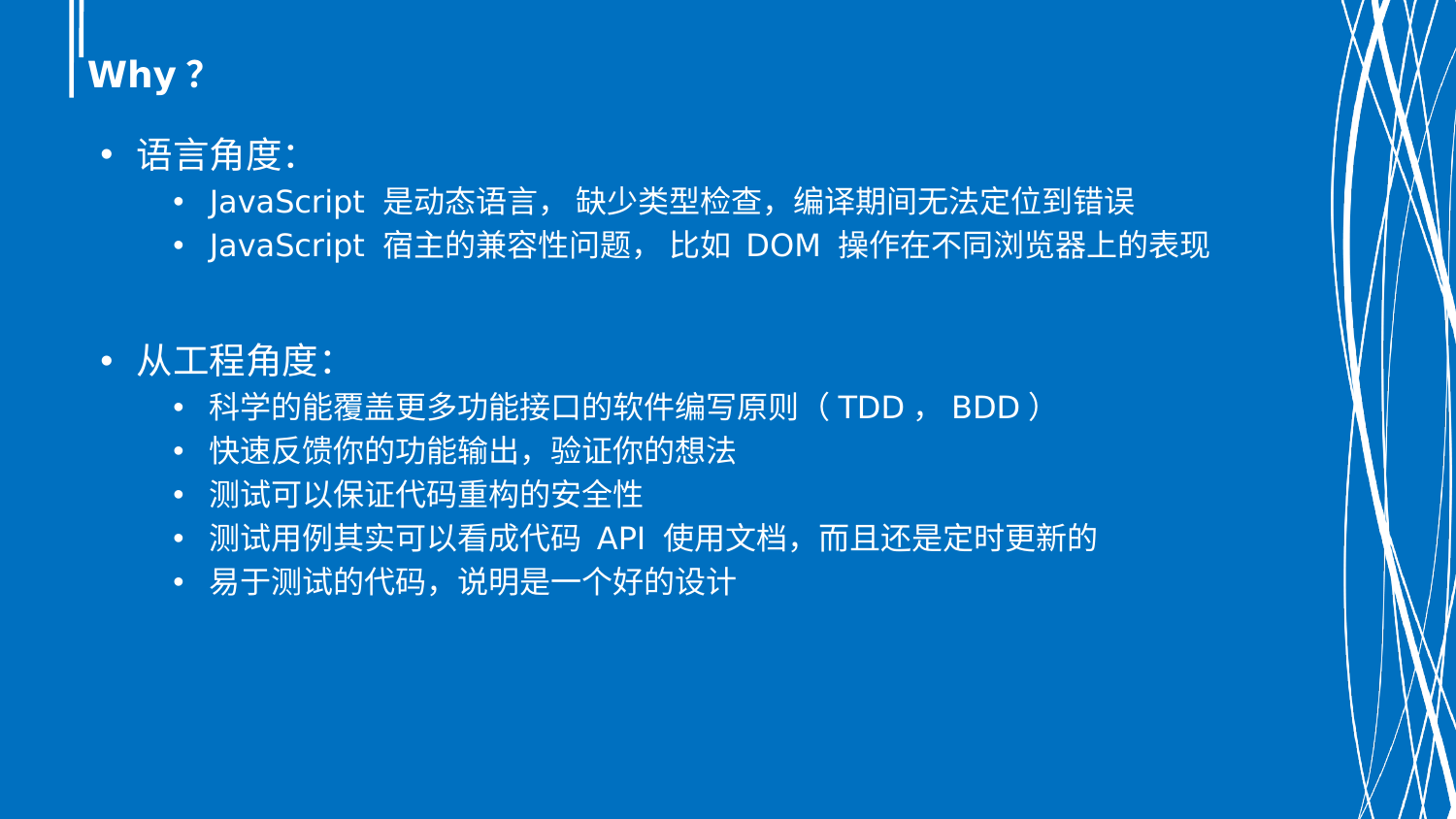

# Why？
语言角度：
JavaScript 是动态语言， 缺少类型检查，编译期间无法定位到错误
JavaScript 宿主的兼容性问题， 比如 DOM 操作在不同浏览器上的表现

从工程角度：
科学的能覆盖更多功能接口的软件编写原则（TDD，BDD）
快速反馈你的功能输出，验证你的想法
测试可以保证代码重构的安全性
测试用例其实可以看成代码 API 使用文档，而且还是定时更新的
易于测试的代码，说明是一个好的设计